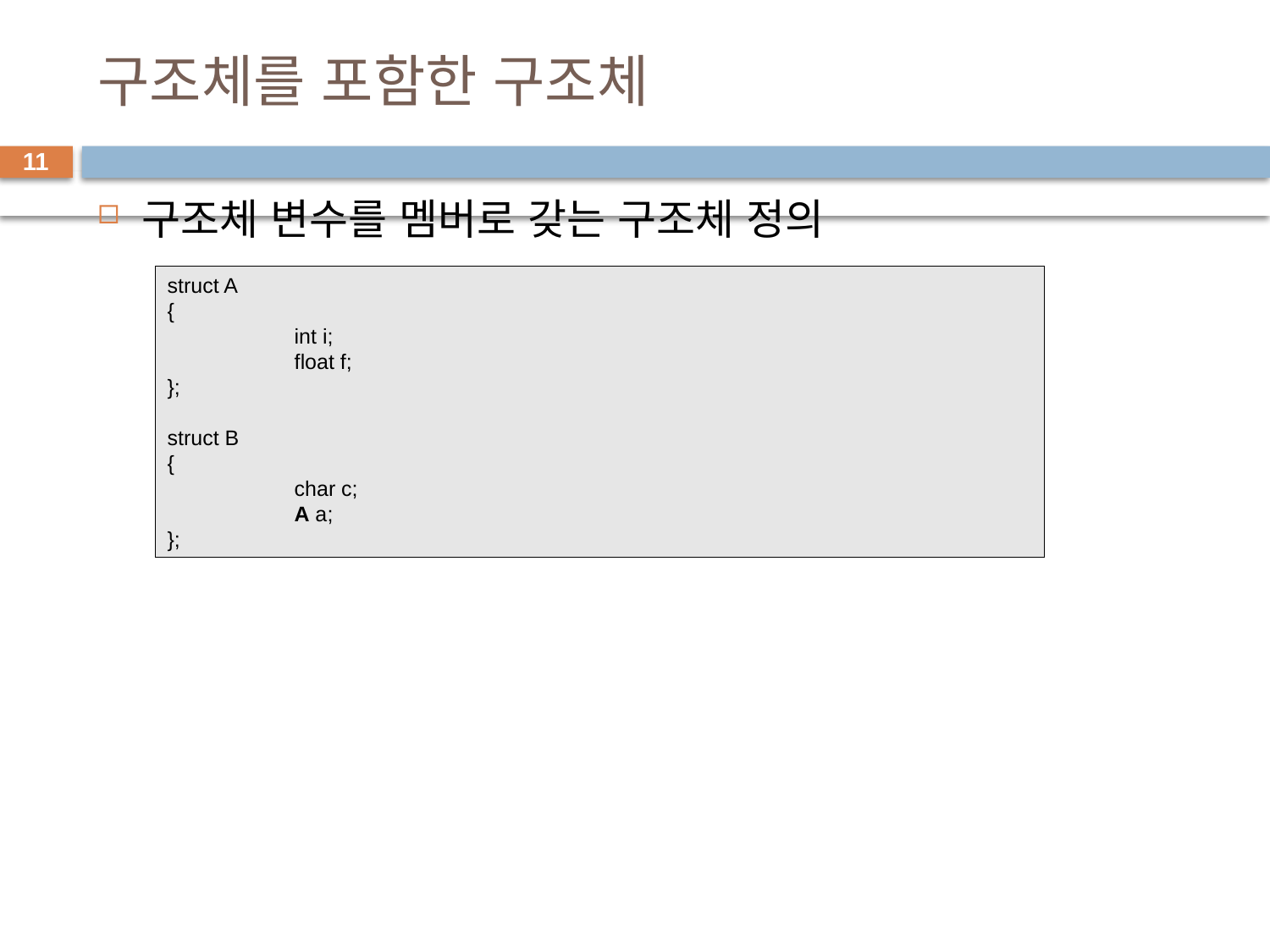

# 구조체를 포함한 구조체
11
구조체 변수를 멤버로 갖는 구조체 정의

struct A
{
	int i;
	float f;
};

struct B
{
	char c;
	A a;
};